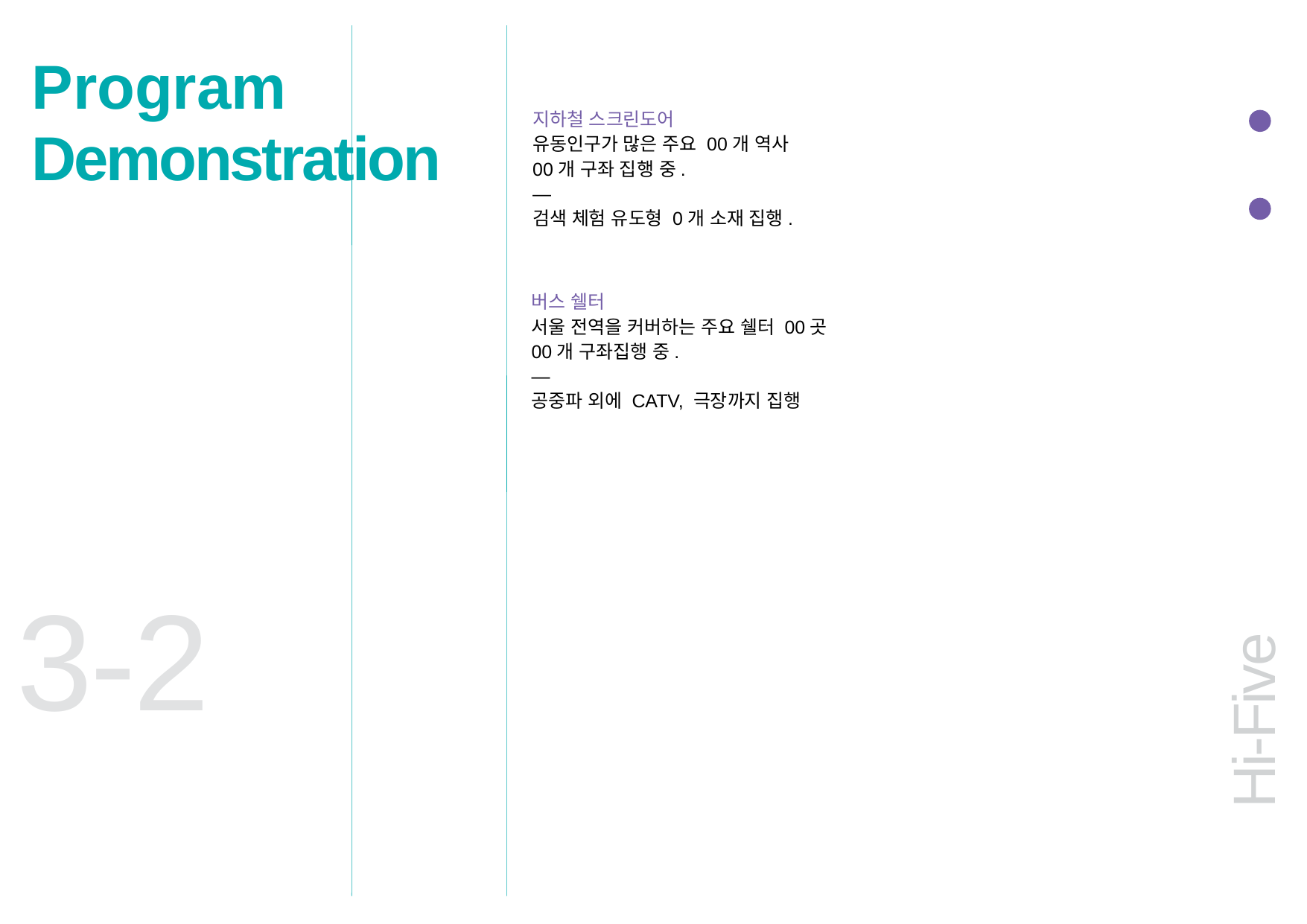

Program
Demonstration
지하철 스크린도어
유동인구가 많은 주요 00개 역사
00개 구좌 집행 중.
―
검색 체험 유도형 0개 소재 집행.
버스 쉘터
서울 전역을 커버하는 주요 쉘터 00곳
00개 구좌집행 중.
―
공중파 외에 CATV, 극장까지 집행
3-2
Hi-Five